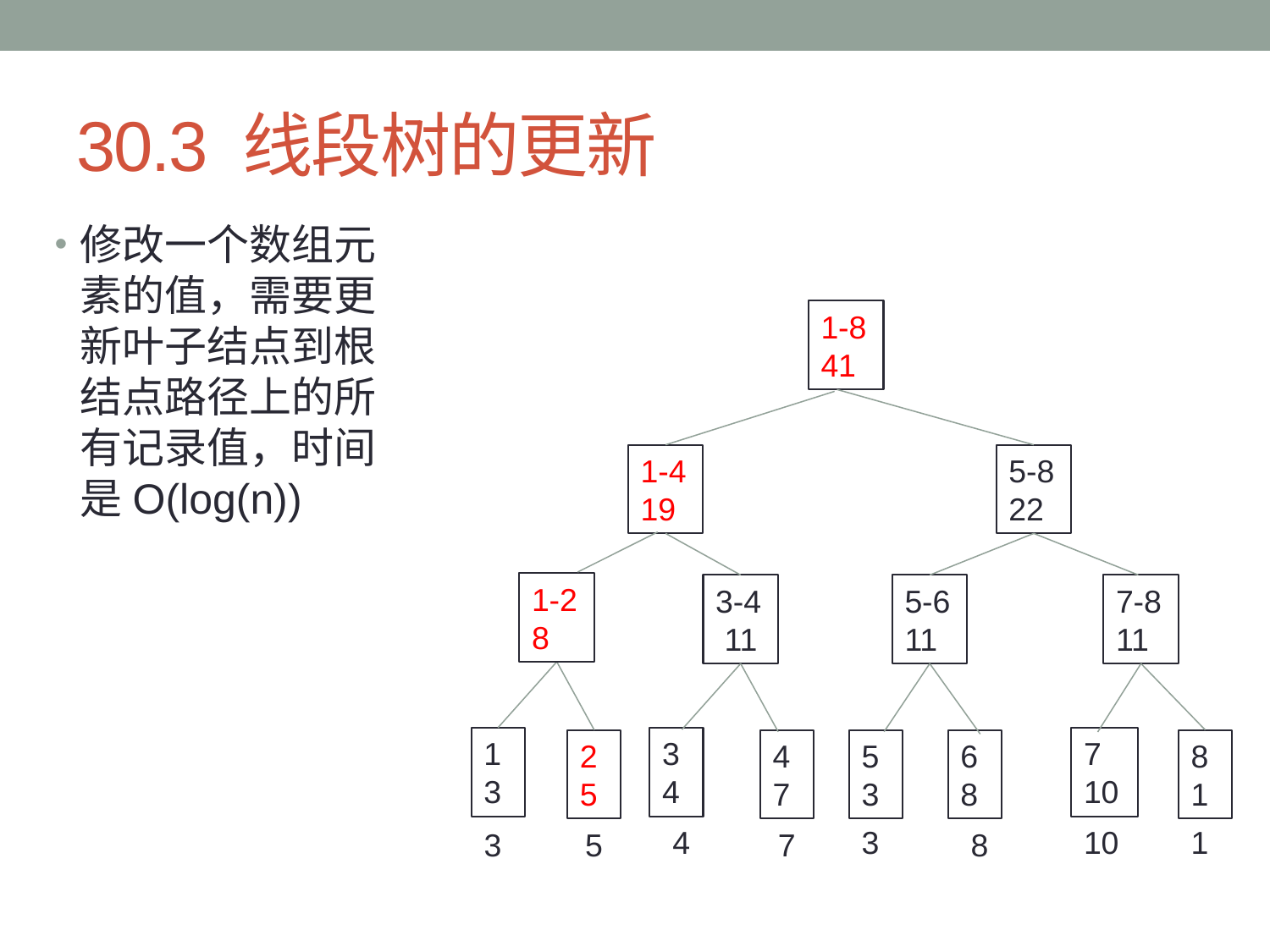

# 30.3 线段树的更新
修改一个数组元素的值，需要更新叶子结点到根结点路径上的所有记录值，时间是O(log(n))
1-8 41
1-4 19
5-8 22
1-2 8
3-4  11
5-6 11
7-8 11
13
34
7 10
2 5
4
7
5
3
6 8
8 1
4
3
10
1
3
5
7
8